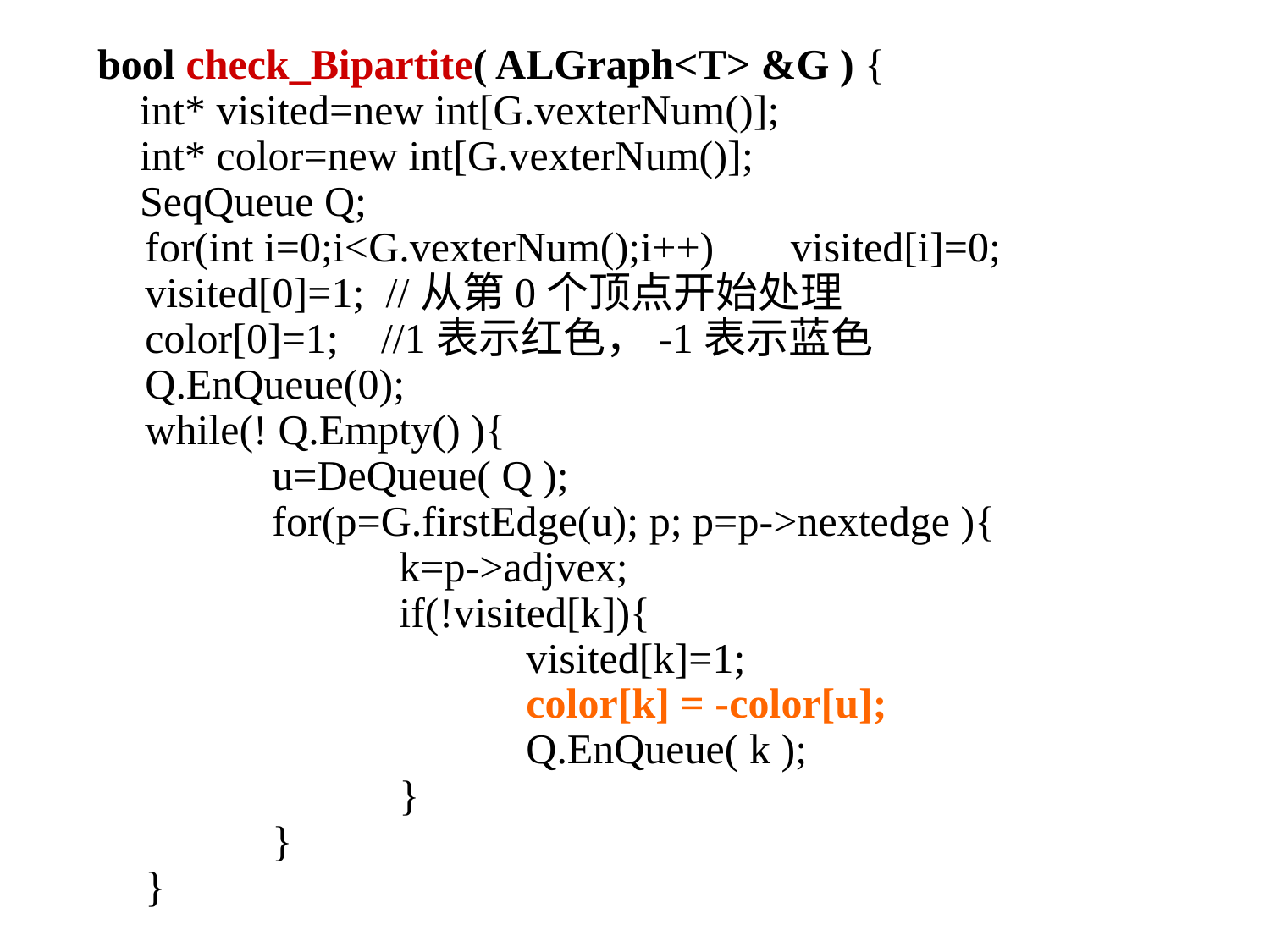

bool check_Bipartite( ALGraph<T> &G ) {
    int* visited=new int[G.vexterNum()];
    int* color=new int[G.vexterNum()];
    SeqQueue Q;
	for(int i=0;i<G.vexterNum();i++)	 visited[i]=0;
	visited[0]=1;  //从第0个顶点开始处理
	color[0]=1;    //1表示红色，-1表示蓝色
	Q.EnQueue(0);
	while(! Q.Empty() ){
		u=DeQueue( Q );
		for(p=G.firstEdge(u); p; p=p->nextedge ){
			k=p->adjvex;
			if(!visited[k]){
				visited[k]=1;
				color[k] = -color[u];
				Q.EnQueue( k );
			}
		}
	}